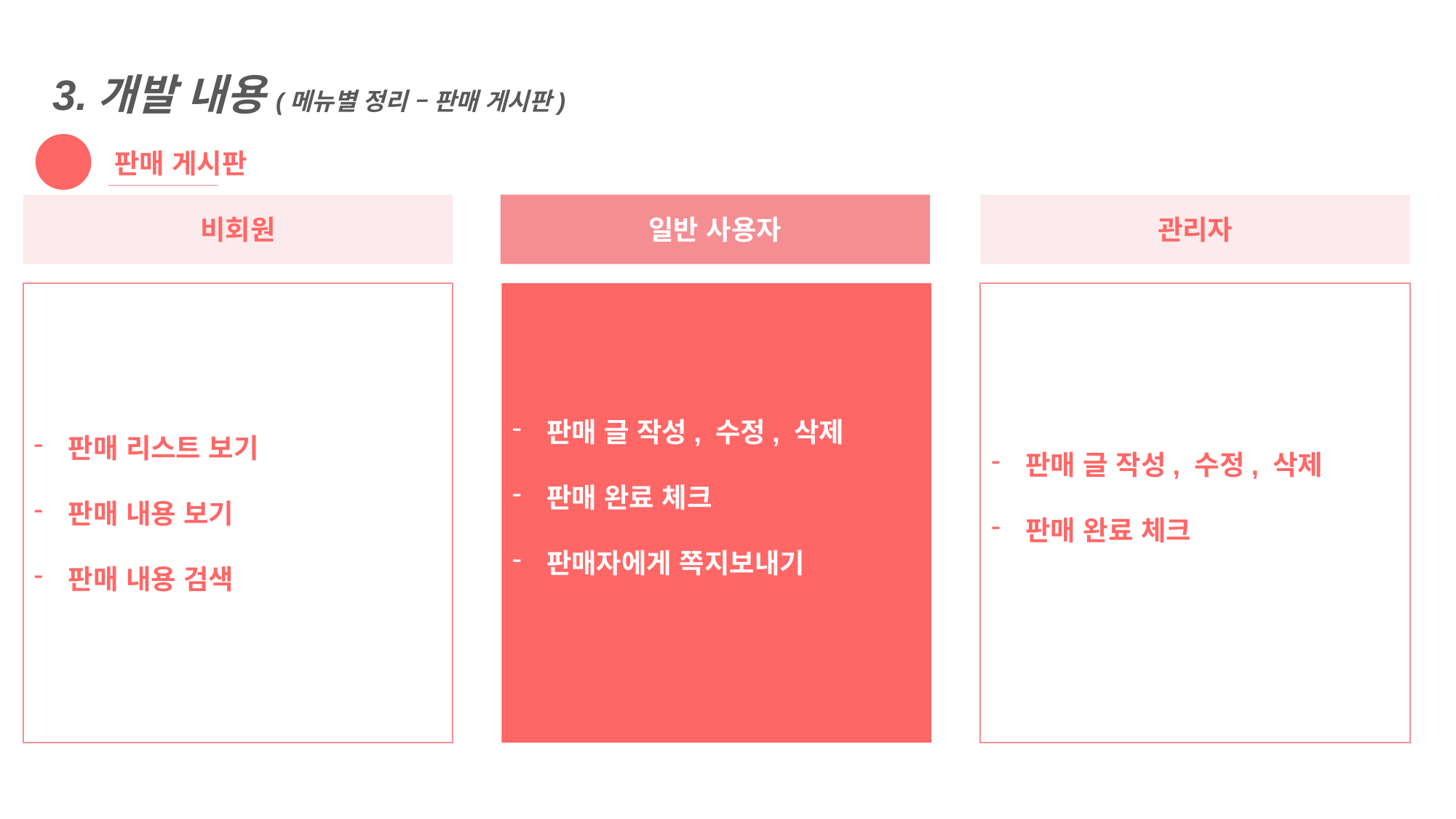

3.개발 내용(메뉴별 정리 – 판매 게시판)

판매 게시판
관리자
일반 사용자
비회원
판매 글 작성, 수정, 삭제

판매 완료 체크

판매 글 작성, 수정, 삭제

판매 완료 체크

판매자에게 쪽지보내기

판매 리스트 보기

판매 내용 보기

판매 내용 검색